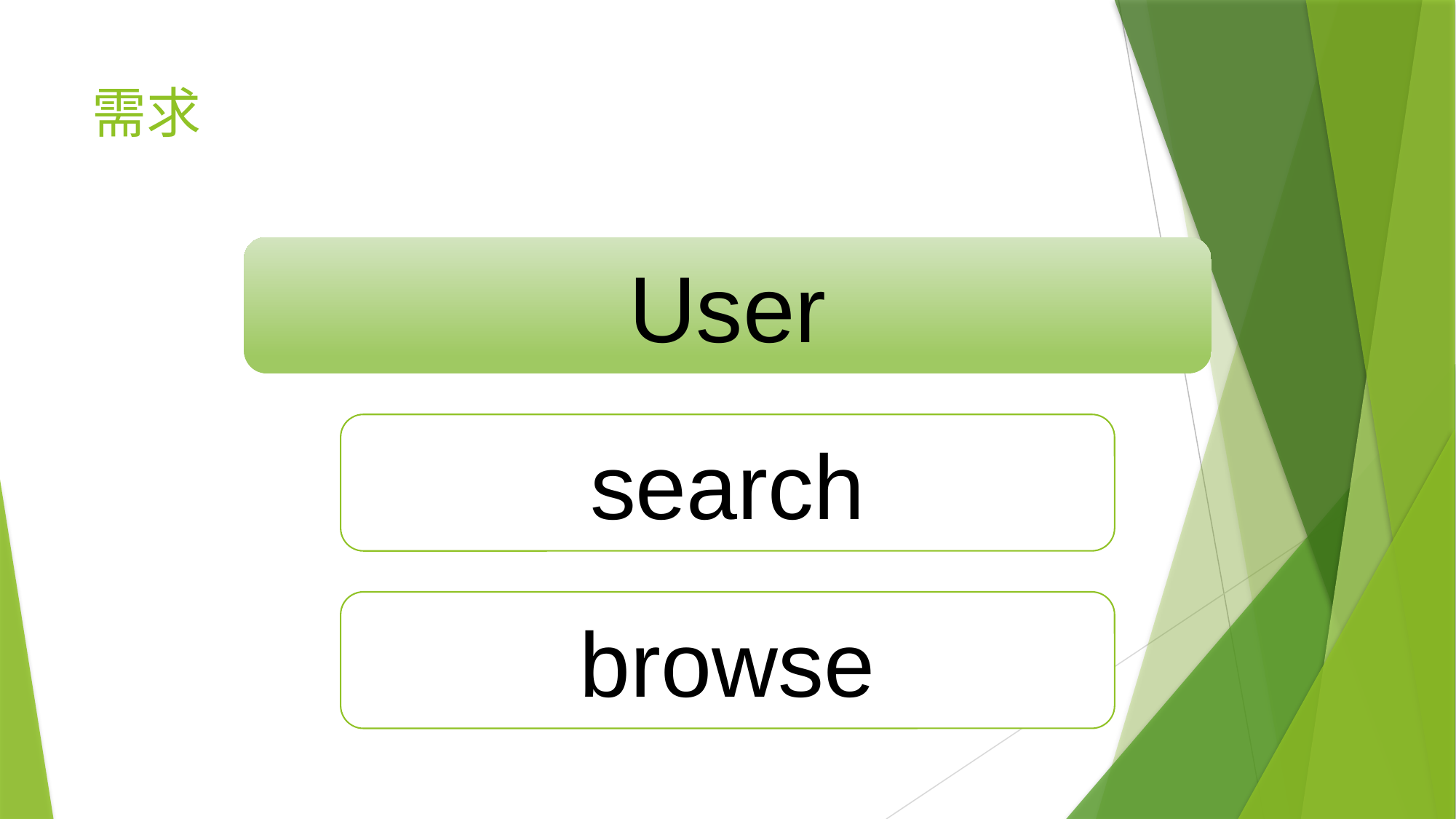

# 需求
User
search
search
browse
browse